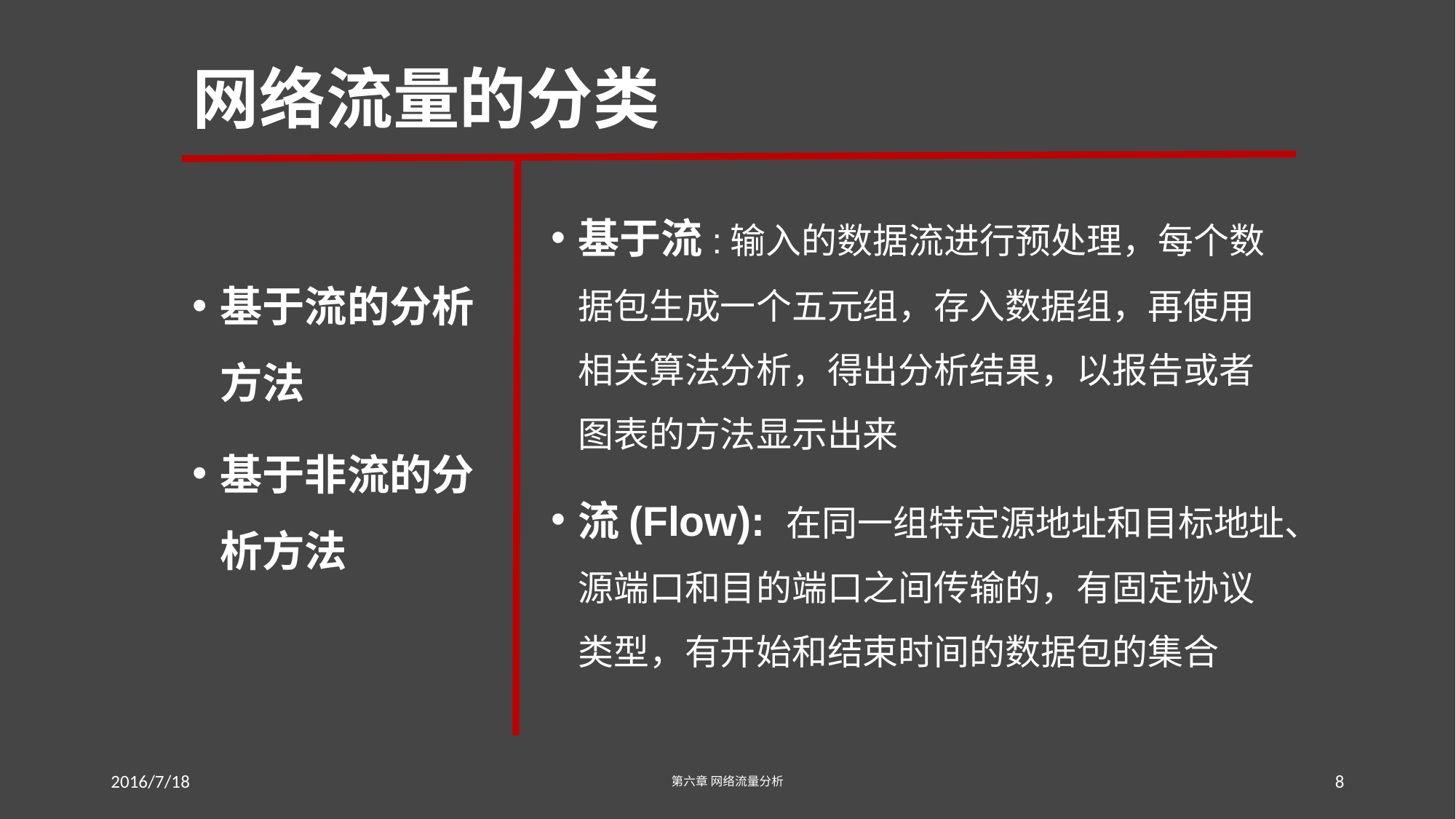

# 网络流量的分类
基于流:输入的数据流进行预处理，每个数据包生成一个五元组，存入数据组，再使用相关算法分析，得出分析结果，以报告或者图表的方法显示出来
流(Flow): 在同一组特定源地址和目标地址、源端口和目的端口之间传输的，有固定协议类型，有开始和结束时间的数据包的集合
基于流的分析方法
基于非流的分析方法
2016/7/18
第六章 网络流量分析
8